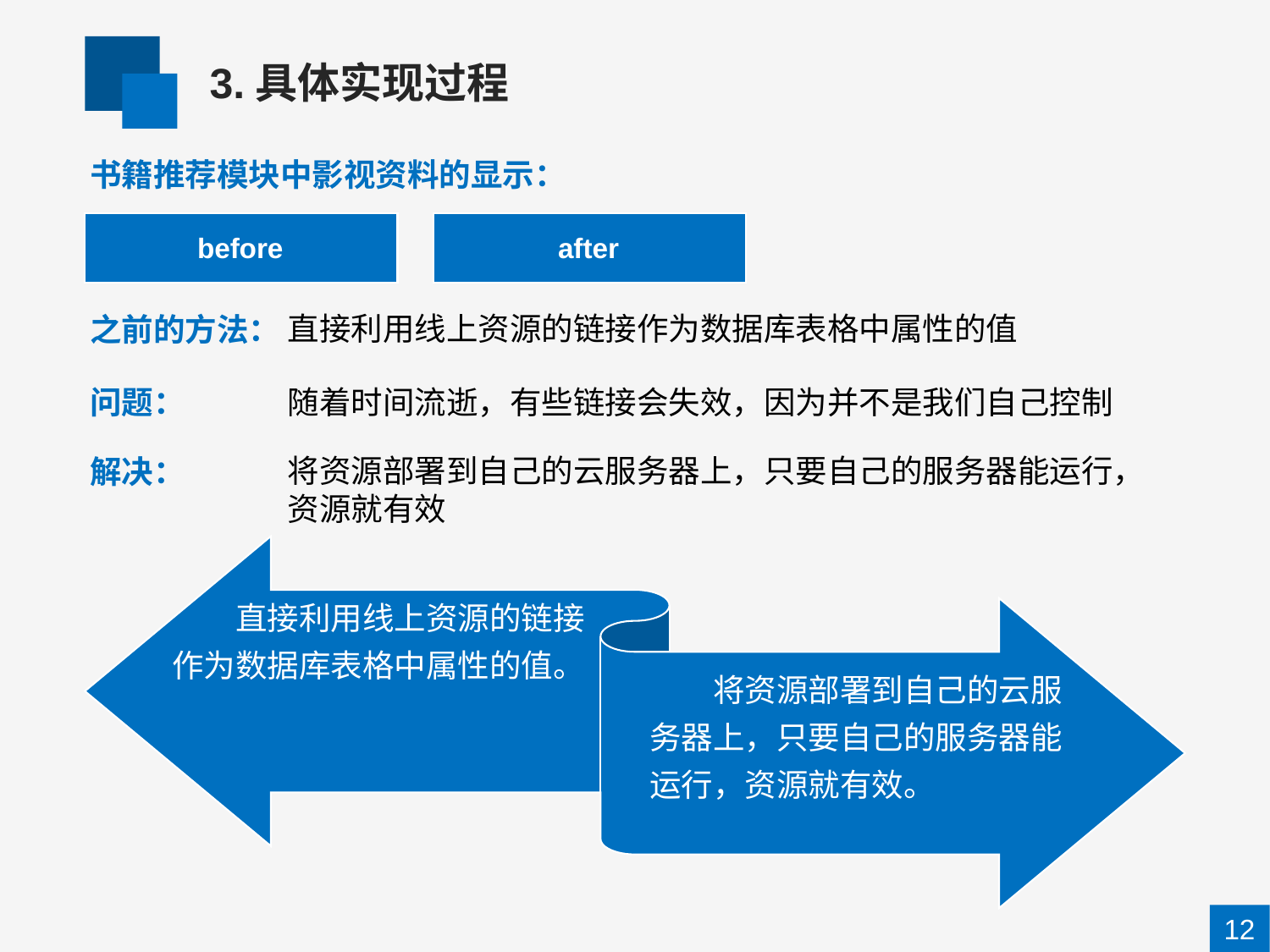

3.具体实现过程
书籍推荐模块中影视资料的显示：

before

after
直接利用线上资源的链接作为数据库表格中属性的值
之前的方法：
随着时间流逝，有些链接会失效，因为并不是我们自己控制
问题：
将资源部署到自己的云服务器上，只要自己的服务器能运行，资源就有效
解决：

直接利用线上资源的链接作为数据库表格中属性的值。
将资源部署到自己的云服务器上，只要自己的服务器能运行，资源就有效。
12